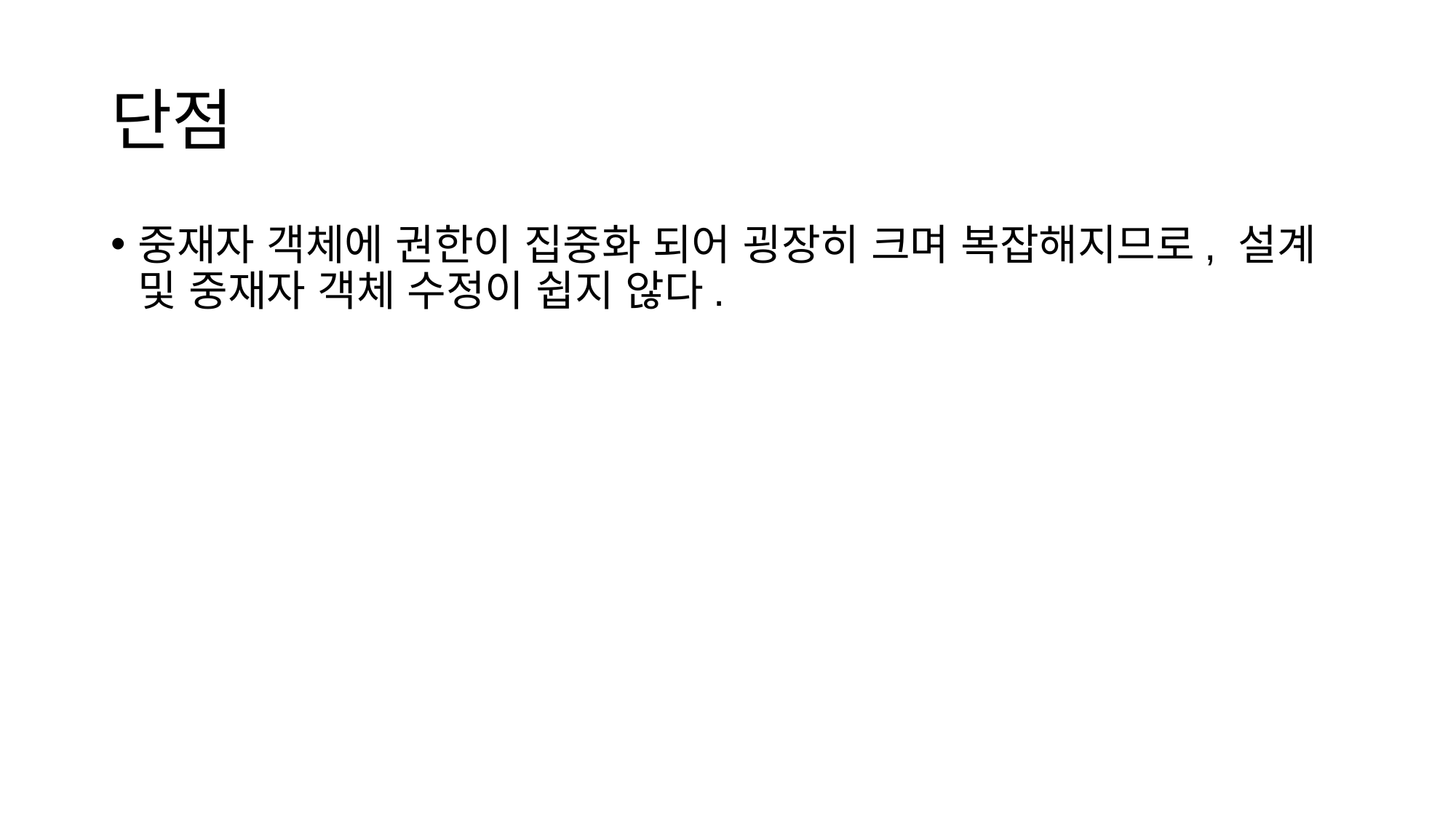

# 단점
중재자 객체에 권한이 집중화 되어 굉장히 크며 복잡해지므로, 설계 및 중재자 객체 수정이 쉽지 않다.